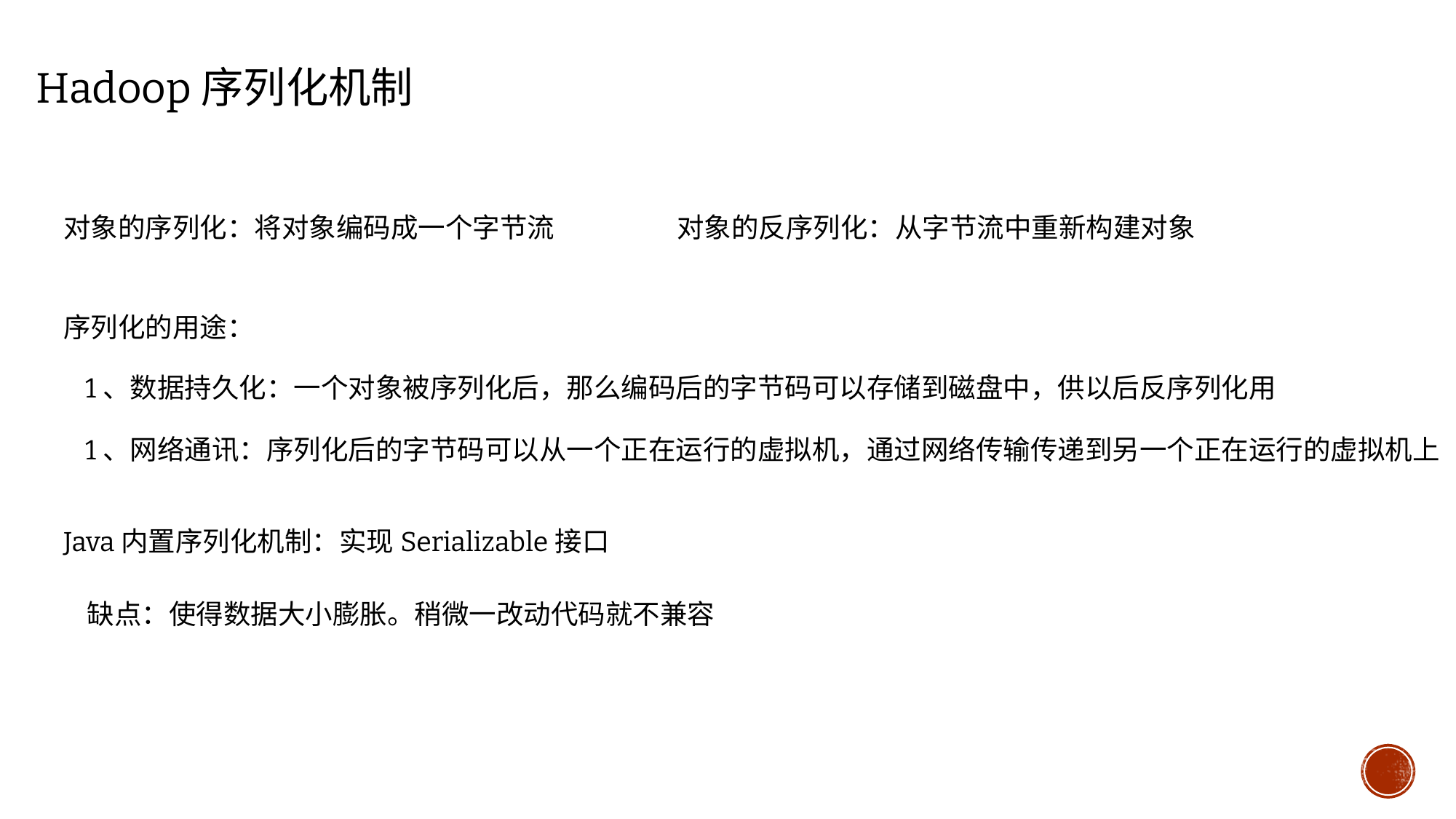

Hadoop序列化机制
对象的序列化：将对象编码成一个字节流
对象的反序列化：从字节流中重新构建对象
序列化的用途：
1、数据持久化：一个对象被序列化后，那么编码后的字节码可以存储到磁盘中，供以后反序列化用
1、网络通讯：序列化后的字节码可以从一个正在运行的虚拟机，通过网络传输传递到另一个正在运行的虚拟机上
Java内置序列化机制：实现Serializable接口
缺点：使得数据大小膨胀。稍微一改动代码就不兼容